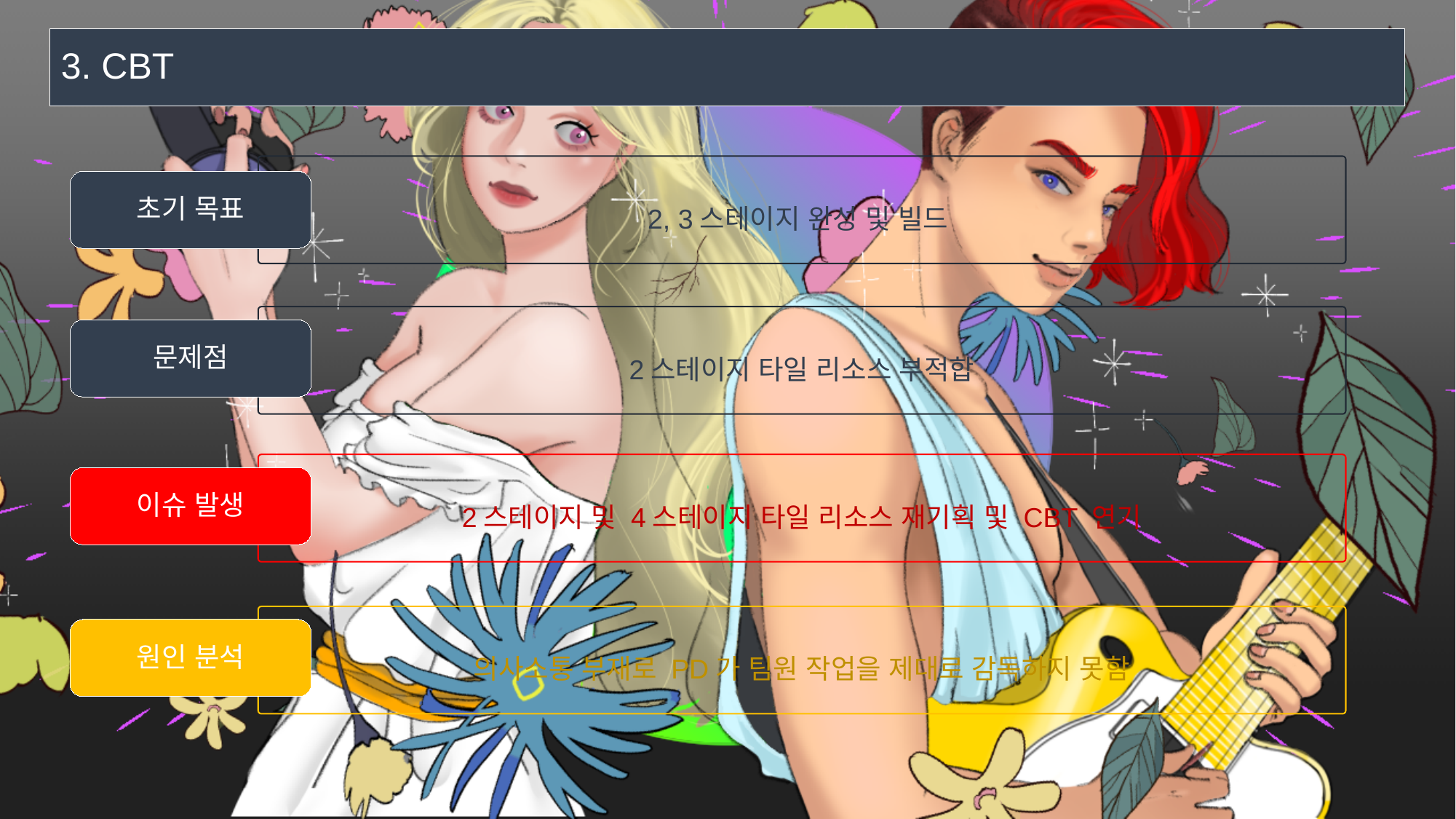

# 3. CBT

2, 3스테이지 완성 및 빌드
초기 목표
2스테이지 타일 리소스 부적합
문제점
2스테이지 및 4스테이지 타일 리소스 재기획 및 CBT 연기
이슈 발생
의사소통 부재로 PD가 팀원 작업을 제대로 감독하지 못함
원인 분석